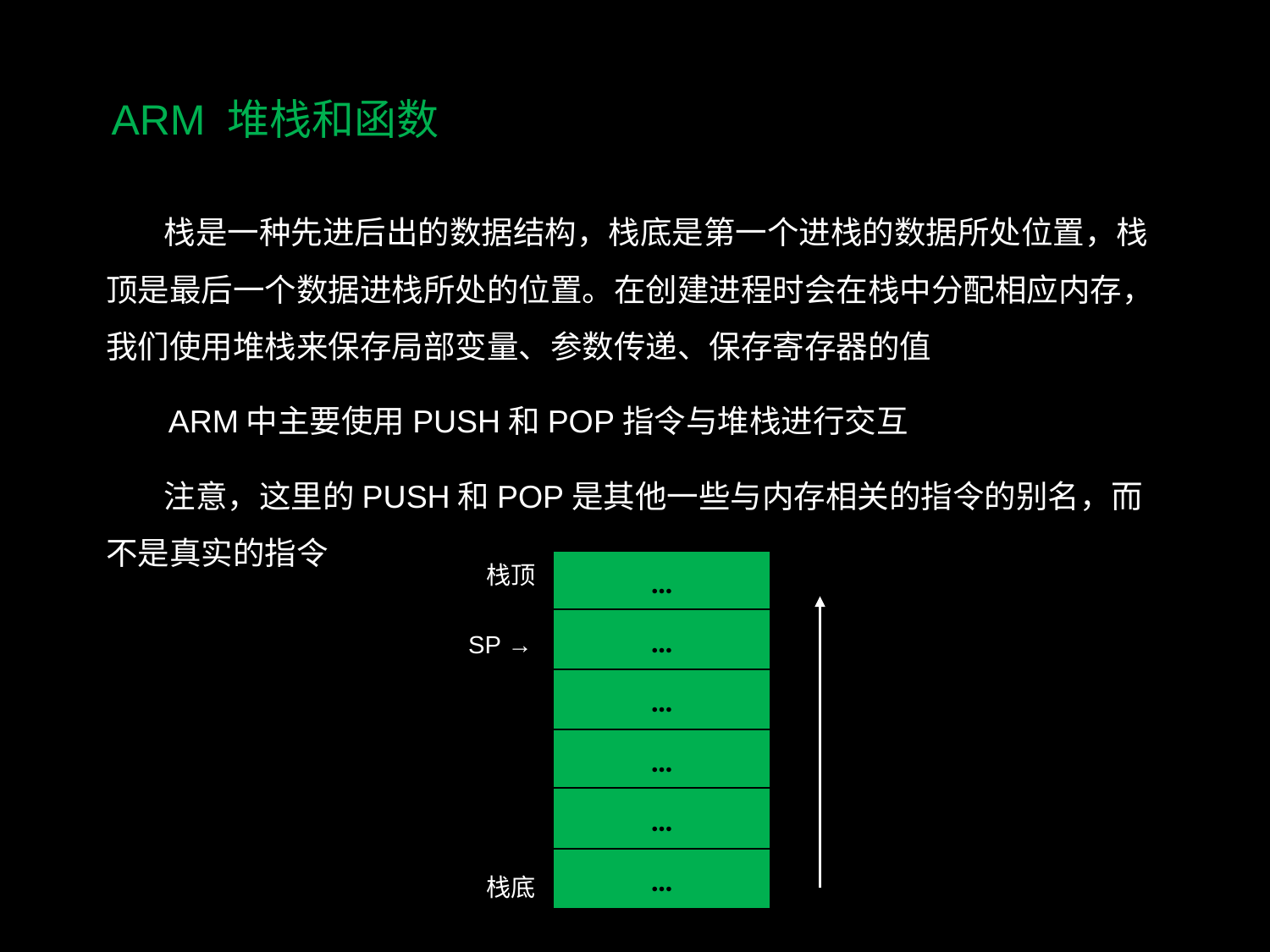

ARM 堆栈和函数
       栈是一种先进后出的数据结构，栈底是第一个进栈的数据所处位置，栈顶是最后一个数据进栈所处的位置。在创建进程时会在栈中分配相应内存，我们使用堆栈来保存局部变量、参数传递、保存寄存器的值
       ARM中主要使用PUSH和POP指令与堆栈进行交互
       注意，这里的PUSH和POP是其他一些与内存相关的指令的别名，而不是真实的指令
…
…
…
…
…
…
栈顶
SP →
栈底